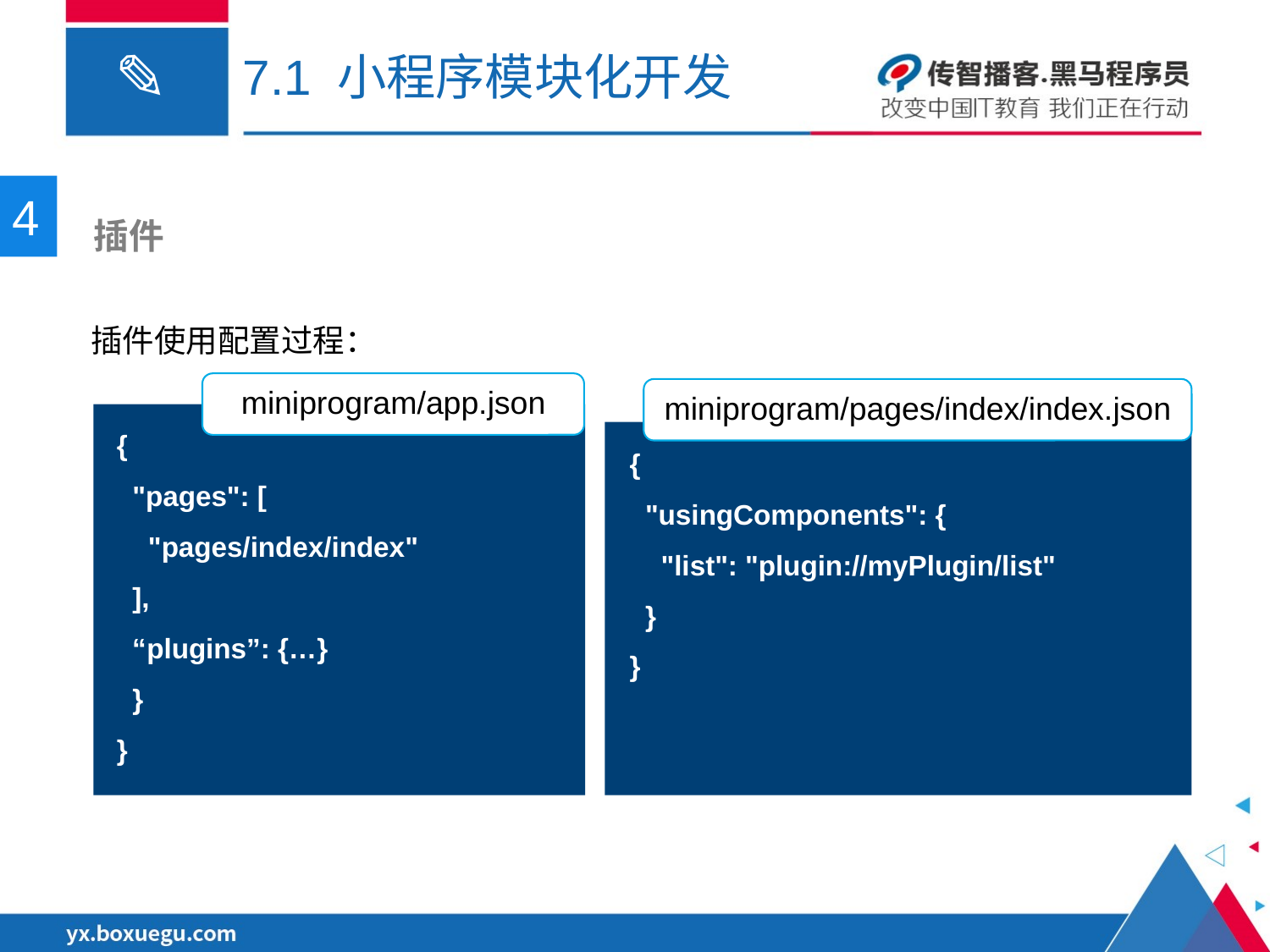

# 7.1 小程序模块化开发

4
  插件
插件使用配置过程：
miniprogram/app.json
miniprogram/pages/index/index.json

{
  "pages": [
    "pages/index/index"
  ],
  “plugins”: {…}
  }
}

{
  "usingComponents": {
    "list": "plugin://myPlugin/list"
  }
}